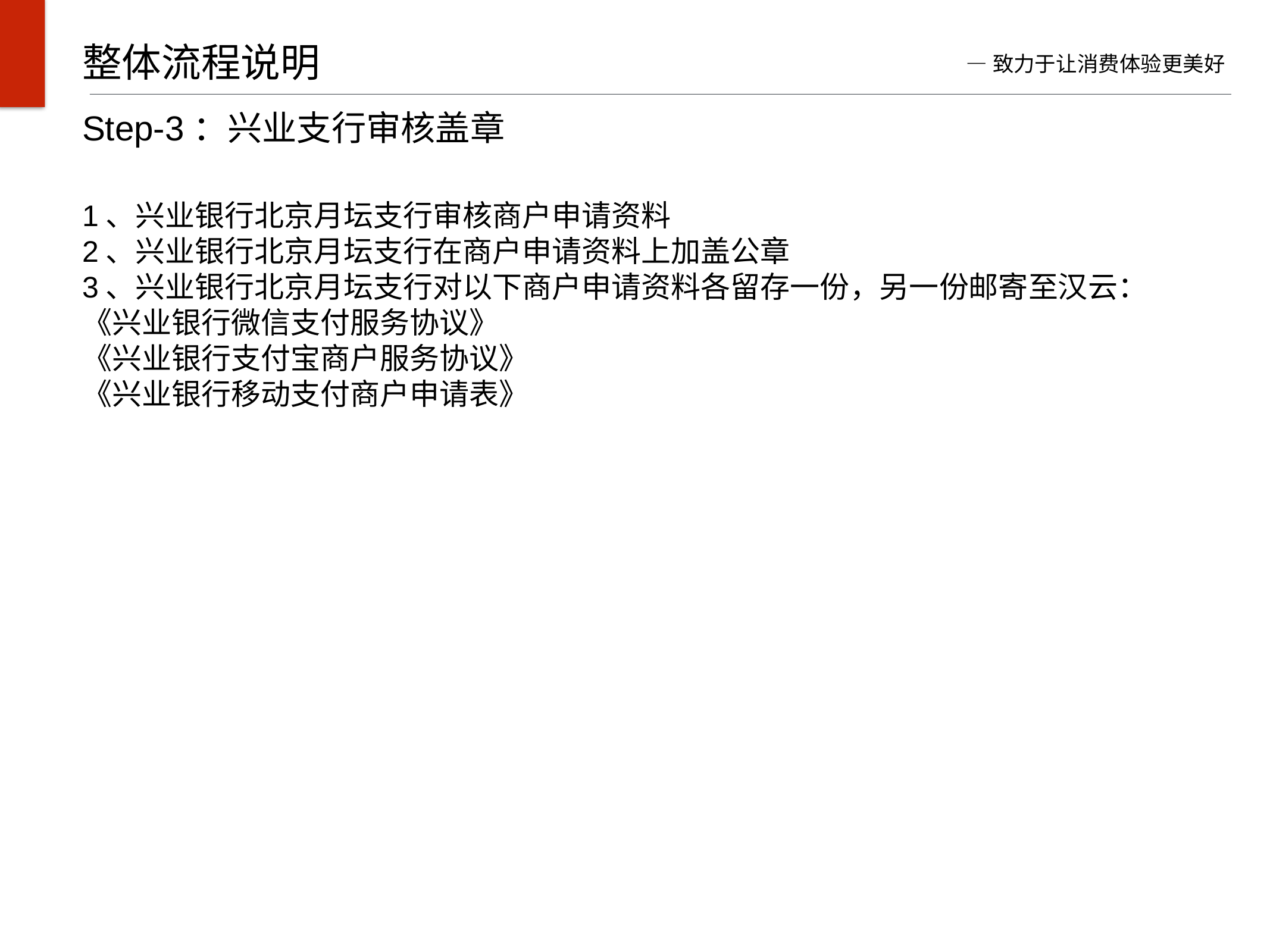

整体流程说明
 —致力于让消费体验更美好

Step-3：兴业支行审核盖章
1、兴业银行北京月坛支行审核商户申请资料
2、兴业银行北京月坛支行在商户申请资料上加盖公章
3、兴业银行北京月坛支行对以下商户申请资料各留存一份，另一份邮寄至汉云：
《兴业银行微信支付服务协议》
《兴业银行支付宝商户服务协议》
《兴业银行移动支付商户申请表》